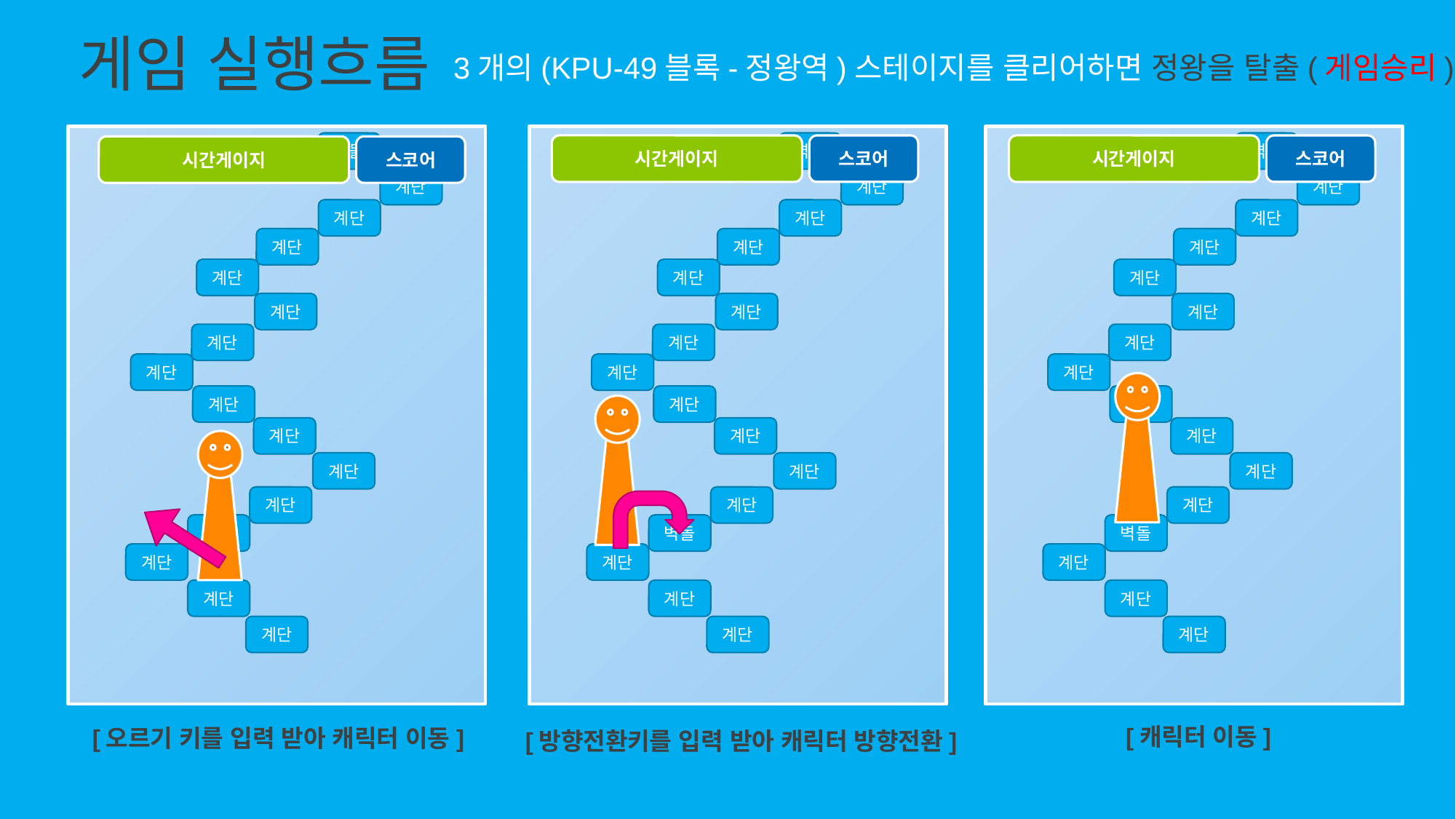

게임 실행흐름
3개의(KPU-49블록-정왕역)스테이지를 클리어하면 정왕을 탈출(게임승리)!

벽돌
벽돌
벽돌
시간게이지
스코어
시간게이지
스코어
시간게이지
스코어
계단
계단
계단
계단
계단
계단
계단
계단
계단
계단
계단
계단
계단
계단
계단
계단
계단
계단
계단
계단
계단

계단
계단
계단

계단
계단
계단

계단
계단
계단

계단
계단
계단

벽돌
벽돌
벽돌

계단
계단
계단
계단
계단
계단
계단
계단
계단
[캐릭터 이동]
[오르기 키를 입력 받아 캐릭터 이동]
[방향전환키를 입력 받아 캐릭터 방향전환]